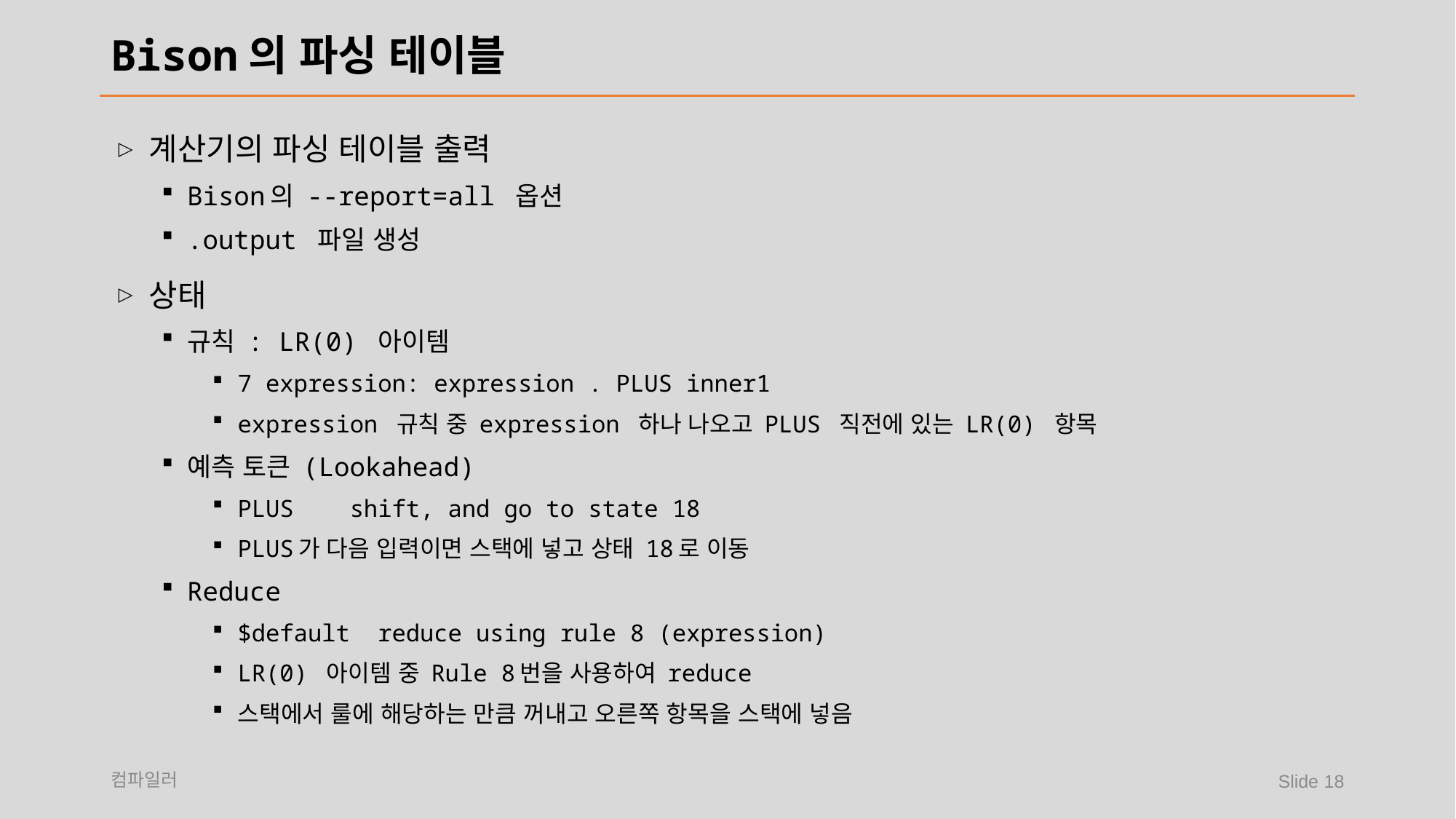

# Bison의 파싱 테이블
계산기의 파싱 테이블 출력
Bison의 --report=all 옵션
.output 파일 생성
상태
규칙 : LR(0) 아이템
7 expression: expression . PLUS inner1
expression 규칙 중 expression 하나 나오고 PLUS 직전에 있는 LR(0) 항목
예측 토큰 (Lookahead)
PLUS    shift, and go to state 18
PLUS가 다음 입력이면 스택에 넣고 상태 18로 이동
Reduce
$default  reduce using rule 8 (expression)
LR(0) 아이템 중 Rule 8번을 사용하여 reduce
스택에서 룰에 해당하는 만큼 꺼내고 오른쪽 항목을 스택에 넣음
컴파일러
Slide 18